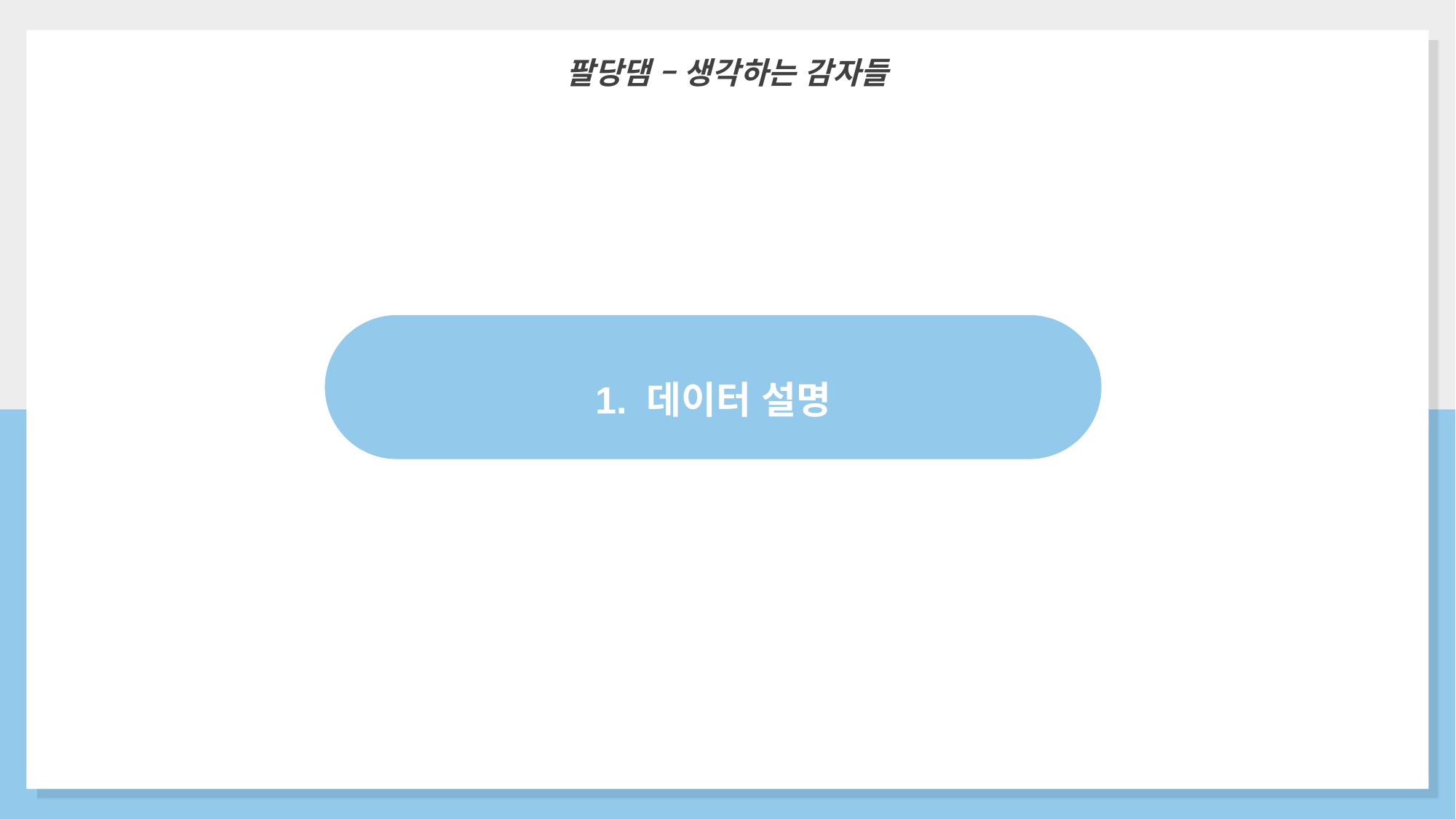

팔당댐 – 생각하는 감자들
1. 데이터 설명